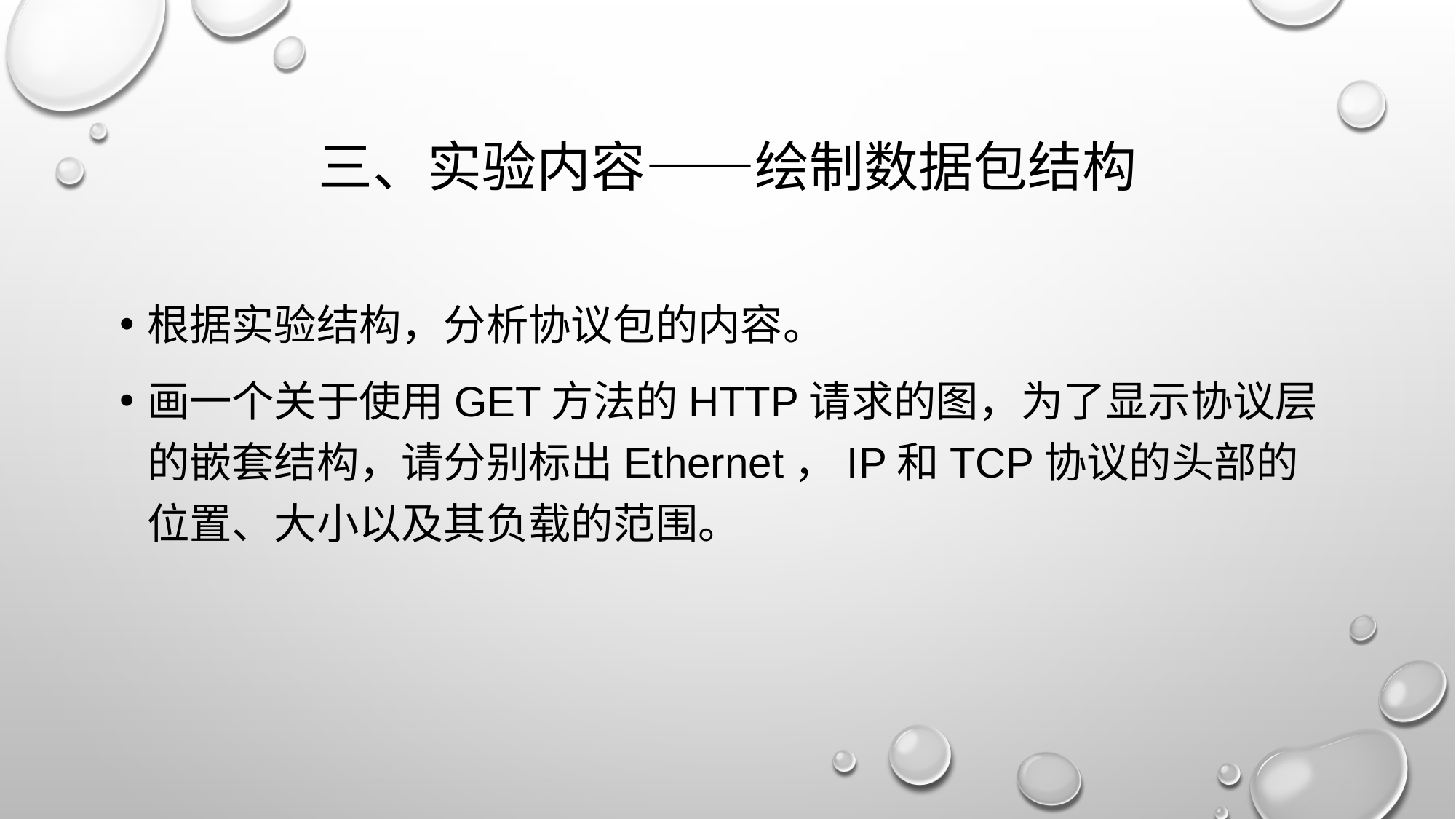

# 三、实验内容——绘制数据包结构
根据实验结构，分析协议包的内容。
画一个关于使用GET方法的HTTP请求的图，为了显示协议层的嵌套结构，请分别标出Ethernet，IP和TCP协议的头部的位置、大小以及其负载的范围。